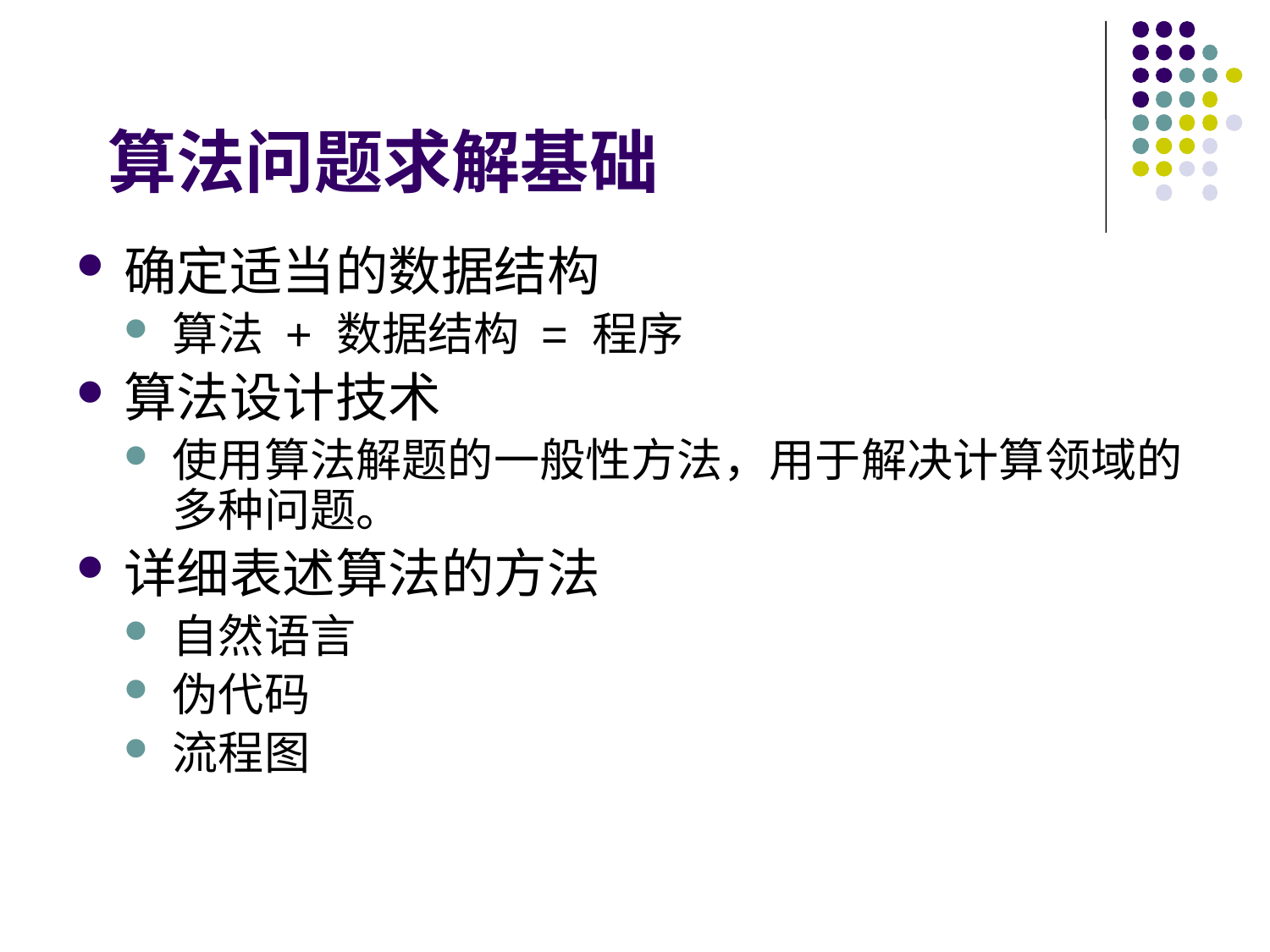

确定适当的数据结构
算法 + 数据结构 = 程序
算法设计技术
使用算法解题的一般性方法，用于解决计算领域的多种问题。
详细表述算法的方法
自然语言
伪代码
流程图
算法问题求解基础